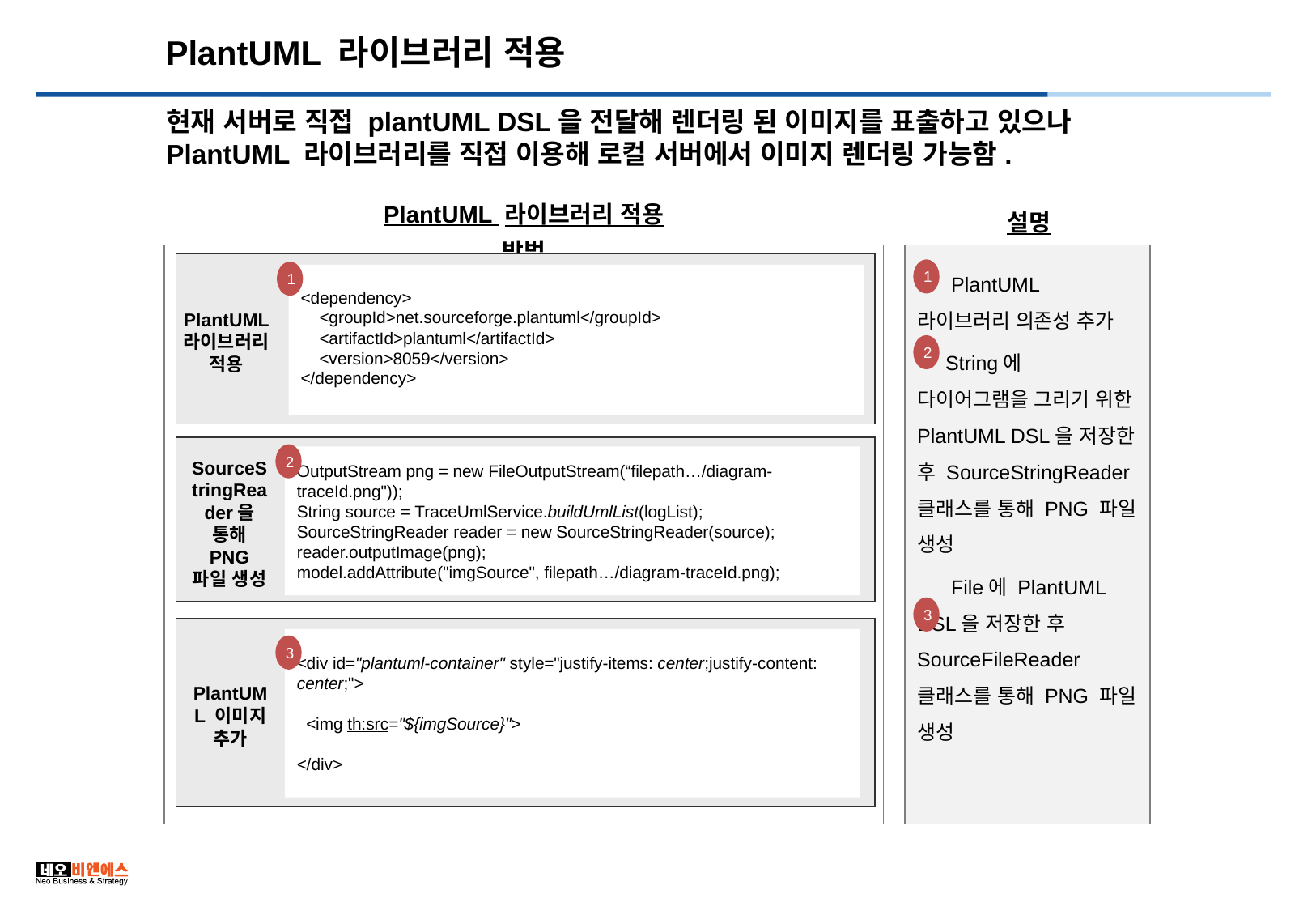

# PlantUML 라이브러리 적용
현재 서버로 직접 plantUML DSL을 전달해 렌더링 된 이미지를 표출하고 있으나 PlantUML 라이브러리를 직접 이용해 로컬 서버에서 이미지 렌더링 가능함.

설명
PlantUML 라이브러리 적용 방법

      PlantUML 라이브러리 의존성 추가
     String에 다이어그램을 그리기 위한 PlantUML DSL을 저장한 후 SourceStringReader 클래스를 통해 PNG 파일 생성
      File에 PlantUML DSL을 저장한 후 SourceFileReader 클래스를 통해 PNG 파일 생성

1
1

<dependency>
    <groupId>net.sourceforge.plantuml</groupId>
    <artifactId>plantuml</artifactId>
    <version>8059</version>
</dependency>

PlantUML 라이브러리 적용
2

2
OutputStream png = new FileOutputStream(“filepath…/diagram-traceId.png"));
String source = TraceUmlService.buildUmlList(logList);
SourceStringReader reader = new SourceStringReader(source);
reader.outputImage(png);
model.addAttribute("imgSource", filepath…/diagram-traceId.png);
SourceStringReader을 통해 PNG 파일 생성
3
3

<div id="plantuml-container" style="justify-items: center;justify-content: center;">

  <img th:src="${imgSource}">
</div>
3
PlantUML 이미지 추가